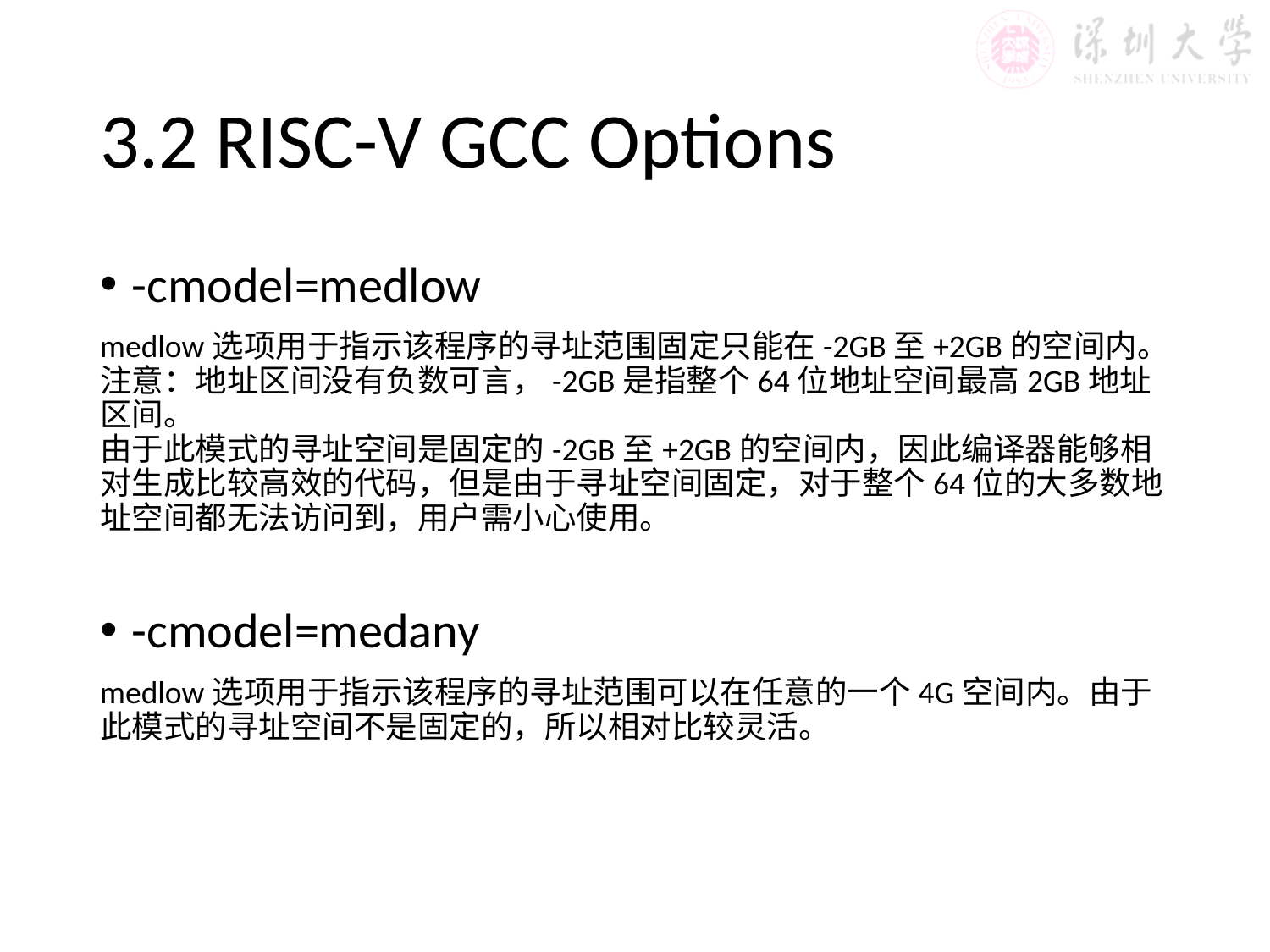

# 3.2 RISC-V GCC Options
-cmodel=medlow
medlow选项用于指示该程序的寻址范围固定只能在-2GB至+2GB的空间内。注意：地址区间没有负数可言，-2GB是指整个64位地址空间最高2GB地址区间。
由于此模式的寻址空间是固定的-2GB至+2GB的空间内，因此编译器能够相对生成比较高效的代码，但是由于寻址空间固定，对于整个64位的大多数地址空间都无法访问到，用户需小心使用。

-cmodel=medany
medlow选项用于指示该程序的寻址范围可以在任意的一个4G空间内。由于此模式的寻址空间不是固定的，所以相对比较灵活。